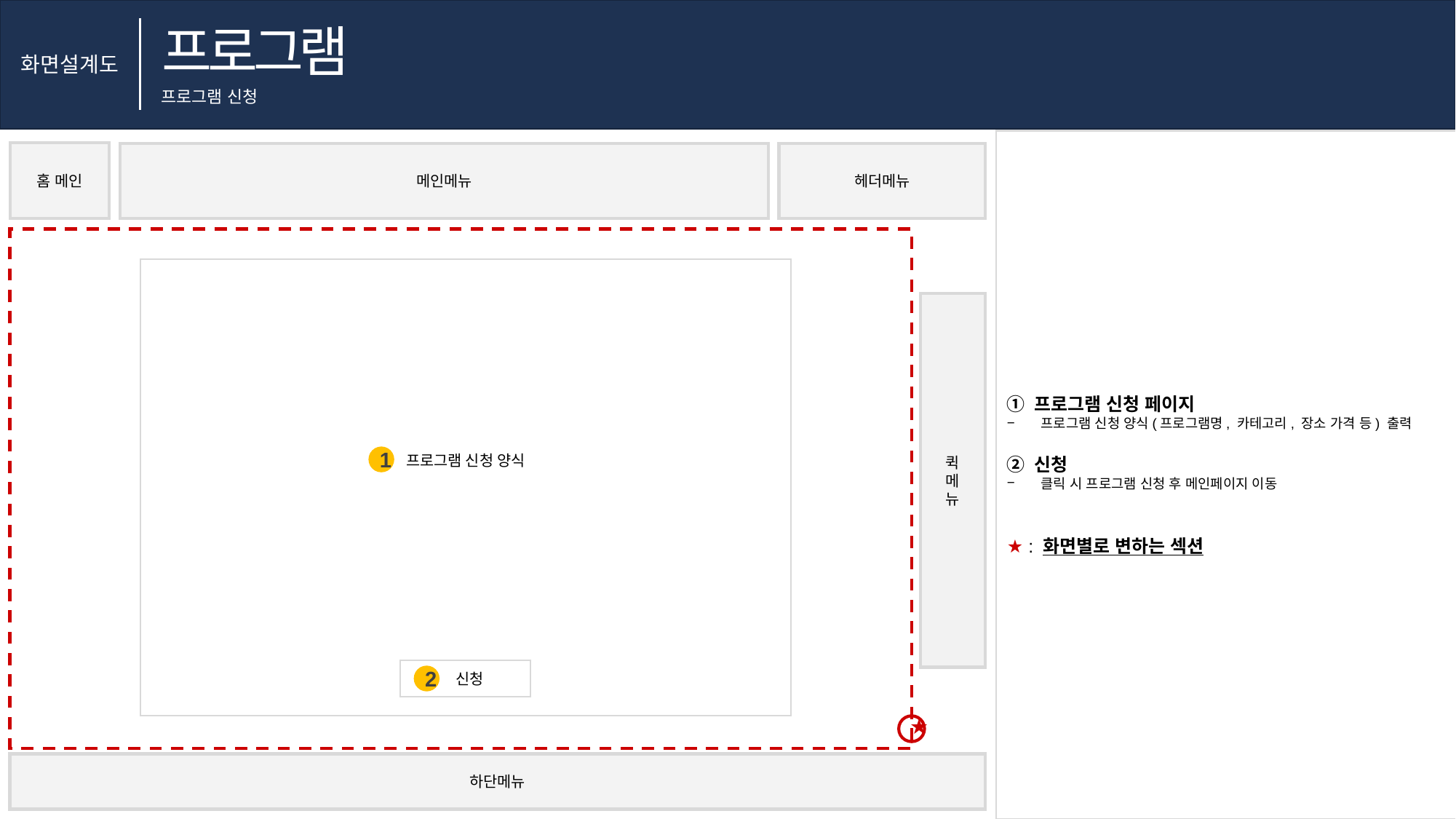

프로그램
화면설계도
프로그램 신청
① 프로그램 신청 페이지
프로그램 신청 양식(프로그램명, 카테고리, 장소 가격 등) 출력

② 신청
클릭 시 프로그램 신청 후 메인페이지 이동

★ : 화면별로 변하는 섹션
홈 메인
메인메뉴
헤더메뉴

프로그램 신청 양식

퀵
메
뉴
1
 신청
2
★

하단메뉴